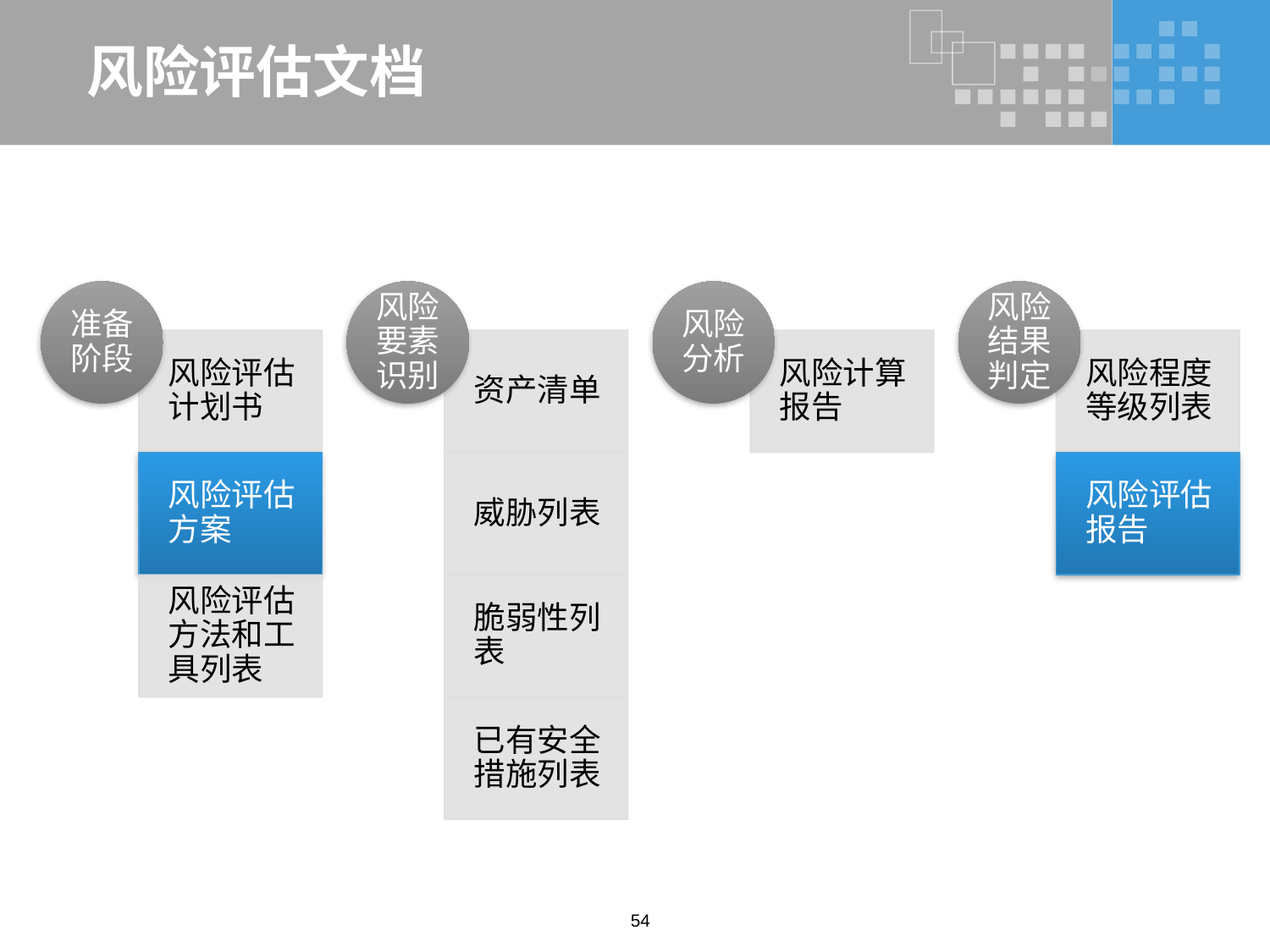

# 风险评估文档

风险评估计划书
风险评估方案
风险评估方法和工具列表
准备阶段
资产清单
威胁列表
脆弱性列表
已有安全措施列表
风险要素识别
风险计算报告
风险分析
风险程度等级列表
风险评估报告
风险结果判定
54